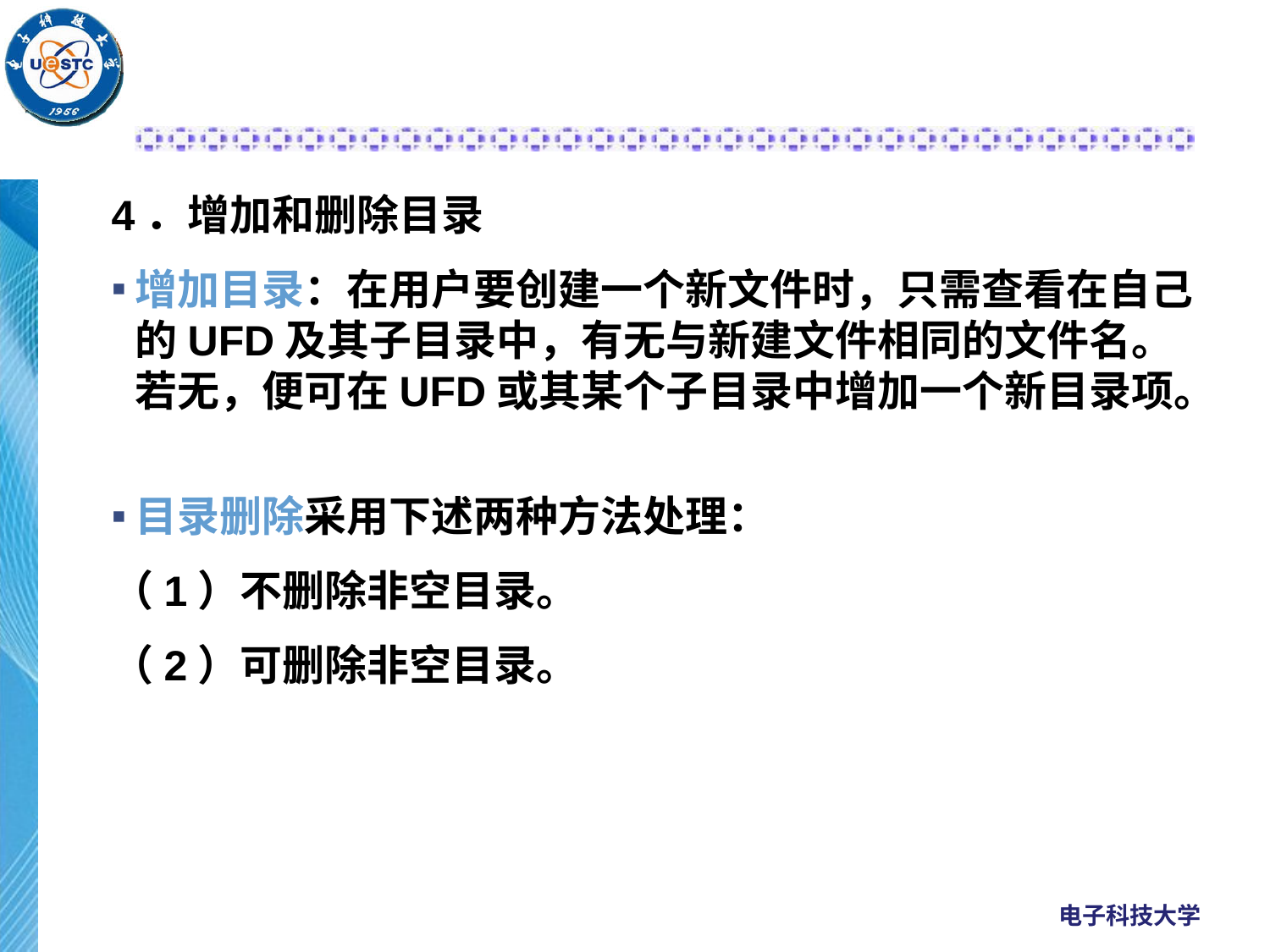

#
4．增加和删除目录
增加目录：在用户要创建一个新文件时，只需查看在自己的UFD及其子目录中，有无与新建文件相同的文件名。若无，便可在UFD或其某个子目录中增加一个新目录项。
目录删除采用下述两种方法处理：
（1）不删除非空目录。
（2）可删除非空目录。